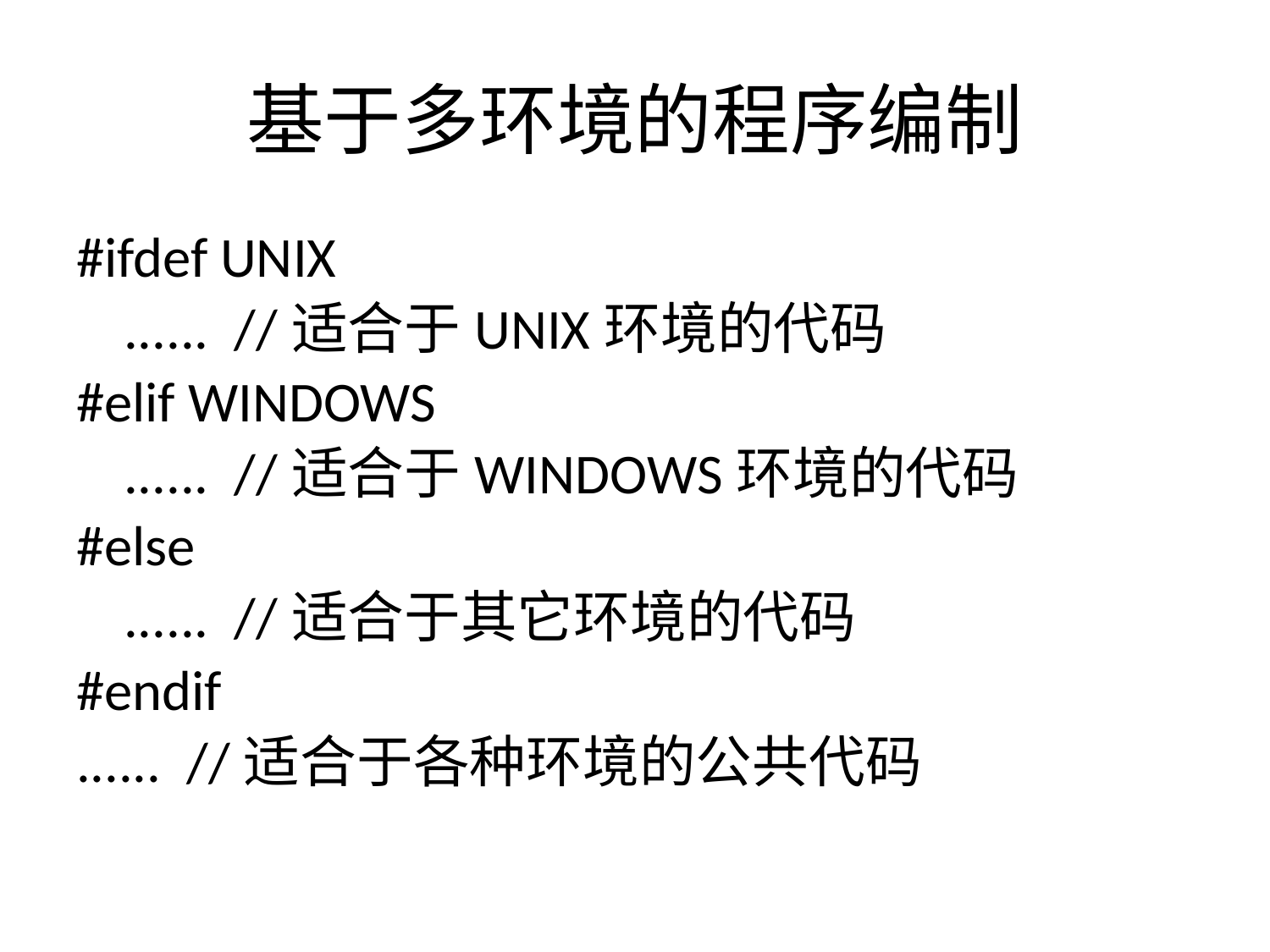

# 基于多环境的程序编制
#ifdef UNIX
	......  //适合于UNIX环境的代码
#elif WINDOWS
	......  //适合于WINDOWS环境的代码
#else
	......  //适合于其它环境的代码
#endif
......  //适合于各种环境的公共代码